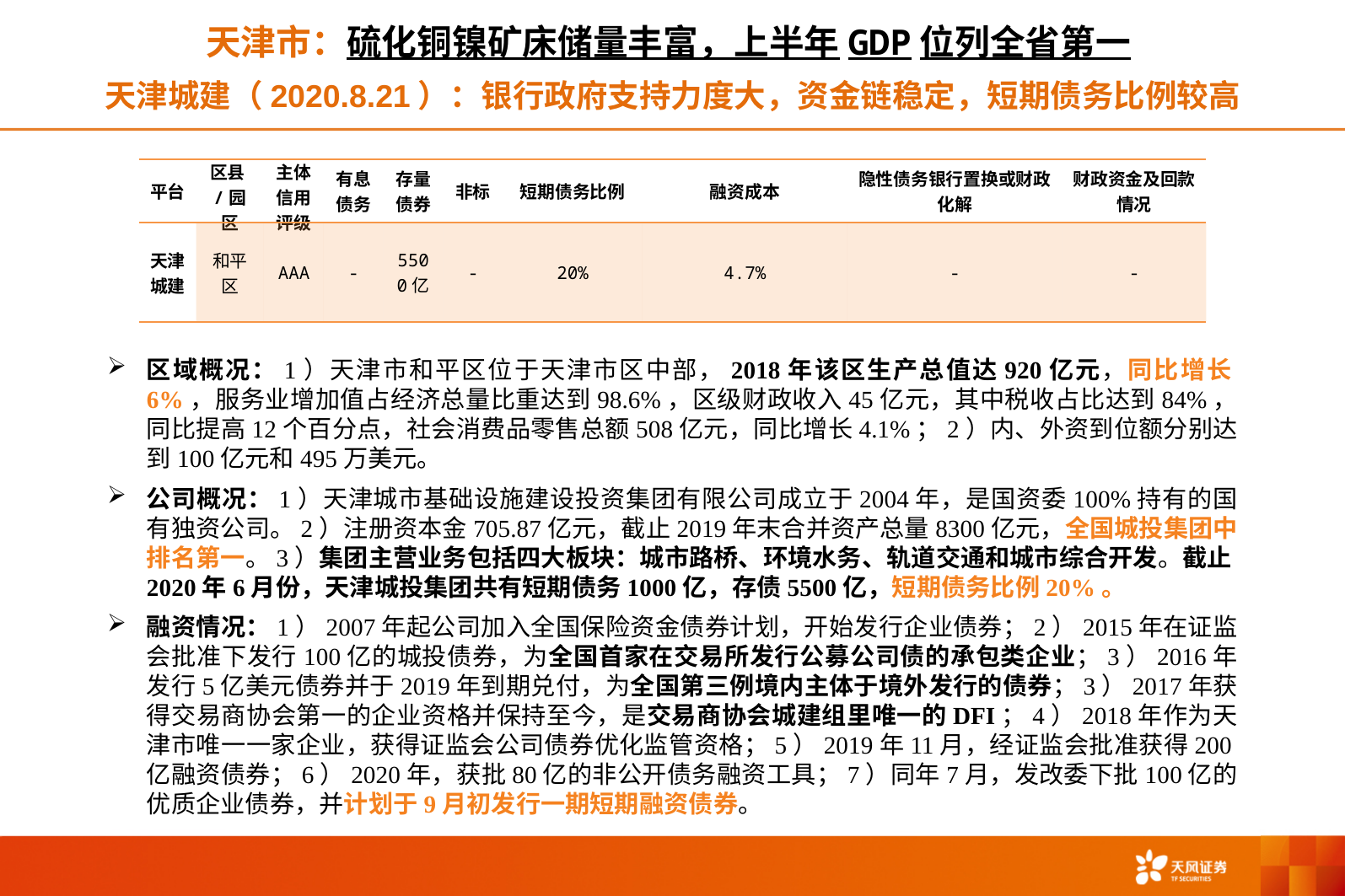

天津市：硫化铜镍矿床储量丰富，上半年GDP位列全省第一
天津城建（2020.8.21）：银行政府支持力度大，资金链稳定，短期债务比例较高
| 平台 | 区县/园区 | 主体信用评级 | 有息债务 | 存量债券 | 非标 | 短期债务比例 | 融资成本 | 隐性债务银行置换或财政化解 | 财政资金及回款情况 |
| --- | --- | --- | --- | --- | --- | --- | --- | --- | --- |
| 天津城建 | 和平区 | AAA | - | 5500亿 | - | 20% | 4.7% | - | - |
区域概况：1）天津市和平区位于天津市区中部，2018年该区生产总值达920亿元，同比增长6%，服务业增加值占经济总量比重达到98.6%，区级财政收入45亿元，其中税收占比达到84%，同比提高12个百分点，社会消费品零售总额508亿元，同比增长4.1%；2）内、外资到位额分别达到100亿元和495万美元。
公司概况：1）天津城市基础设施建设投资集团有限公司成立于2004年，是国资委100%持有的国有独资公司。2）注册资本金705.87亿元，截止2019年末合并资产总量8300亿元，全国城投集团中排名第一。3）集团主营业务包括四大板块：城市路桥、环境水务、轨道交通和城市综合开发。截止2020年6月份，天津城投集团共有短期债务1000亿，存债5500亿，短期债务比例20%。
融资情况：1）2007年起公司加入全国保险资金债券计划，开始发行企业债券；2）2015年在证监会批准下发行100亿的城投债券，为全国首家在交易所发行公募公司债的承包类企业；3）2016年发行5亿美元债券并于2019年到期兑付，为全国第三例境内主体于境外发行的债券；3）2017年获得交易商协会第一的企业资格并保持至今，是交易商协会城建组里唯一的DFI；4）2018年作为天津市唯一一家企业，获得证监会公司债券优化监管资格；5）2019年11月，经证监会批准获得200亿融资债券；6）2020年，获批80亿的非公开债务融资工具；7）同年7月，发改委下批100亿的优质企业债券，并计划于9月初发行一期短期融资债券。
52